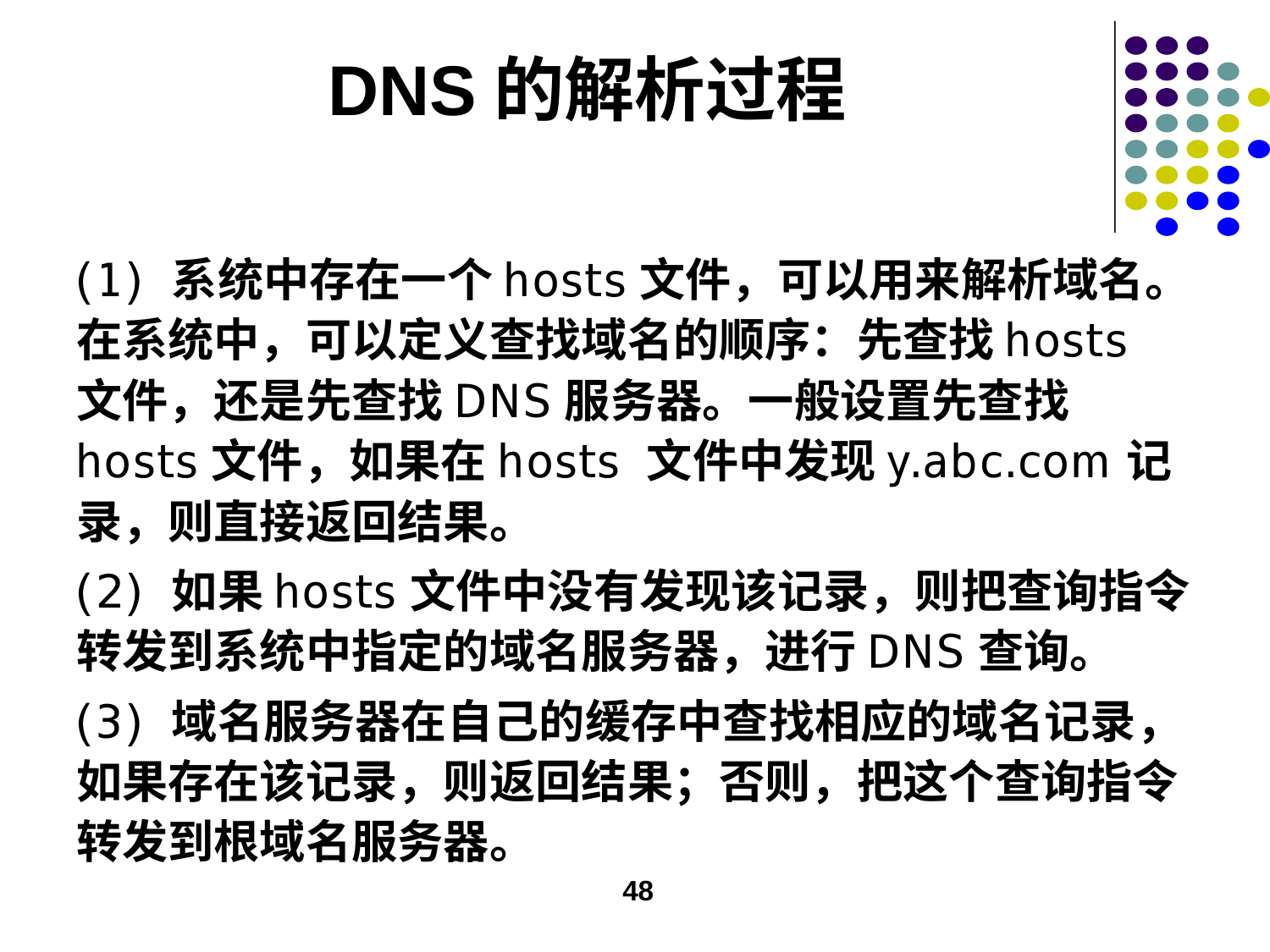

# DNS的解析过程
(1) 系统中存在一个hosts文件，可以用来解析域名。在系统中，可以定义查找域名的顺序：先查找hosts 文件，还是先查找DNS服务器。一般设置先查找 hosts文件，如果在hosts 文件中发现y.abc.com记录，则直接返回结果。
(2) 如果hosts文件中没有发现该记录，则把查询指令转发到系统中指定的域名服务器，进行DNS查询。
(3) 域名服务器在自己的缓存中查找相应的域名记录，如果存在该记录，则返回结果；否则，把这个查询指令转发到根域名服务器。
48